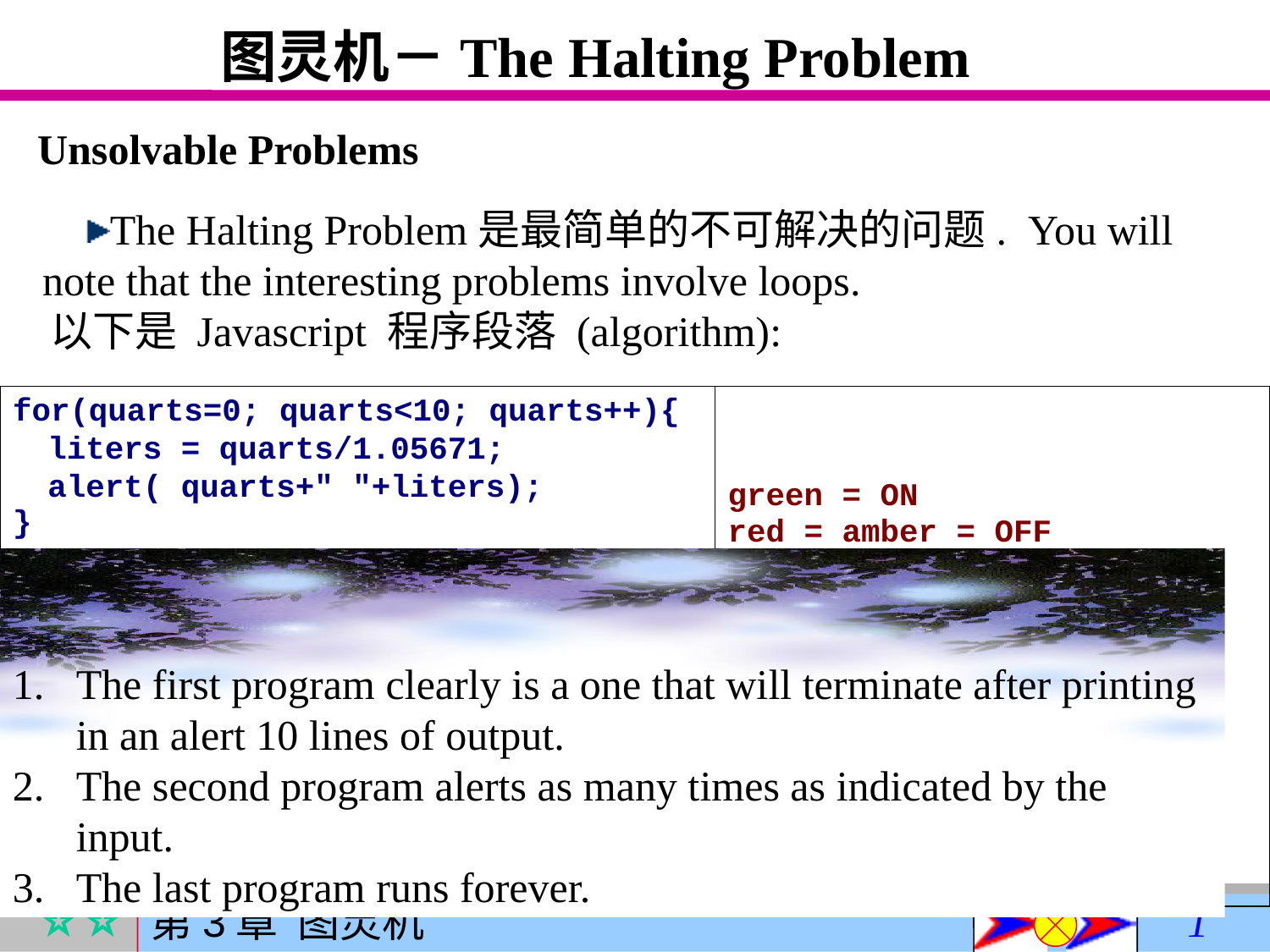

图灵机－The Halting Problem
Unsolvable Problems
The Halting Problem是最简单的不可解决的问题.  You will note that the interesting problems involve loops.
以下是 Javascript 程序段落 (algorithm):
| for(quarts=0; quarts<10; quarts++){    liters = quarts/1.05671;    alert( quarts+" "+liters); } | green = ON red = amber = OFF while(true){    amber = ON; green = OFF;    wait 10 seconds;    red = ON;  amber = OFF;    wait 40 seconds;    green = ON; red = OFF; } |
| --- | --- |
| limit = prompt("Max Value",""); for(quarts=1;quarts<limit;quarts++){    liters = quarts/1.05671;    alert( quarts+" "+liters); } |  |

The first program clearly is a one that will terminate after printing in an alert 10 lines of output.
The second program alerts as many times as indicated by the input.
The last program runs forever.